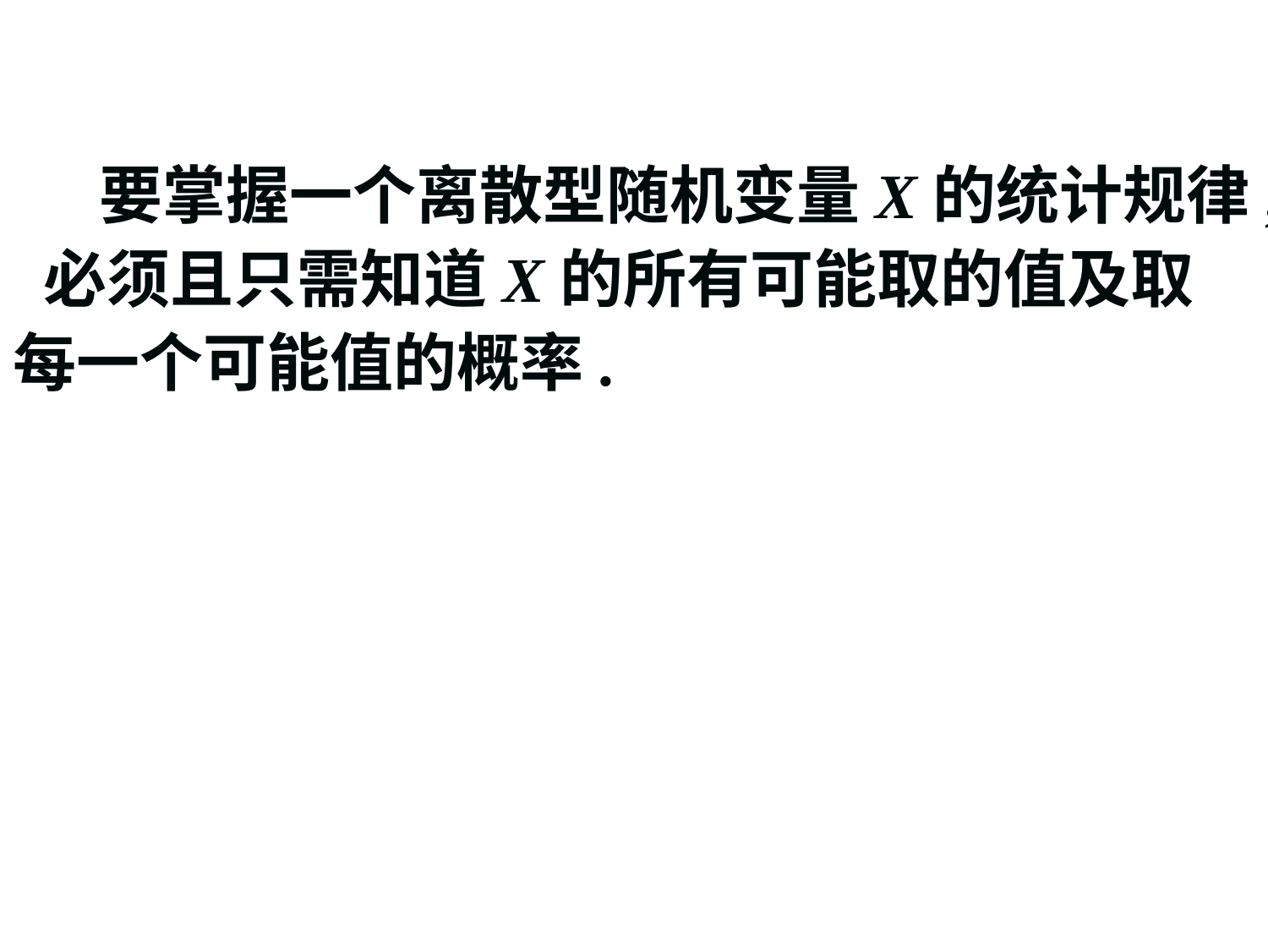

# 要掌握一个离散型随机变量X的统计规律, 必须且只需知道X的所有可能取的值及取每一个可能值的概率.